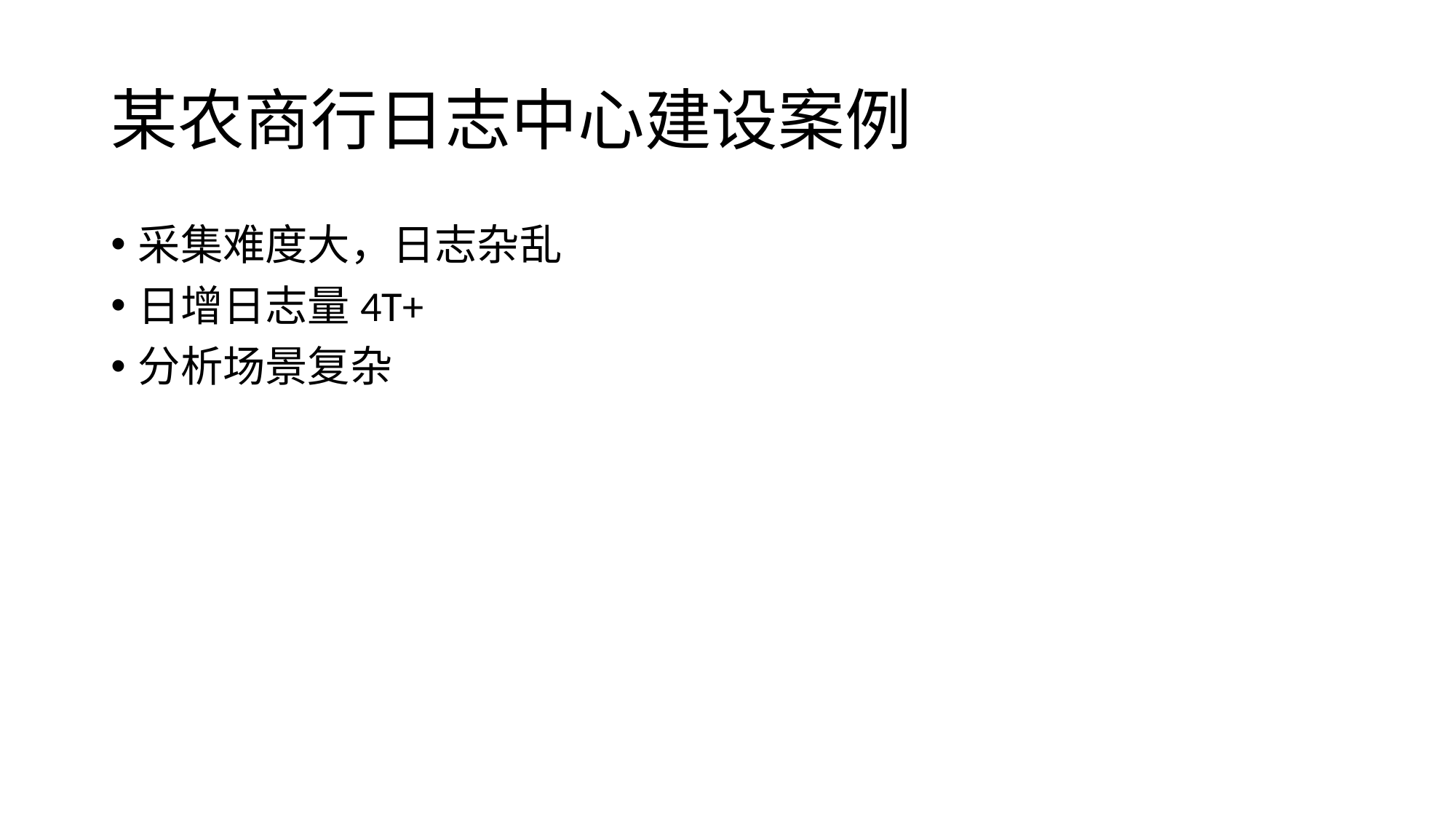

# 某农商行日志中心建设案例
采集难度大，日志杂乱
日增日志量4T+
分析场景复杂